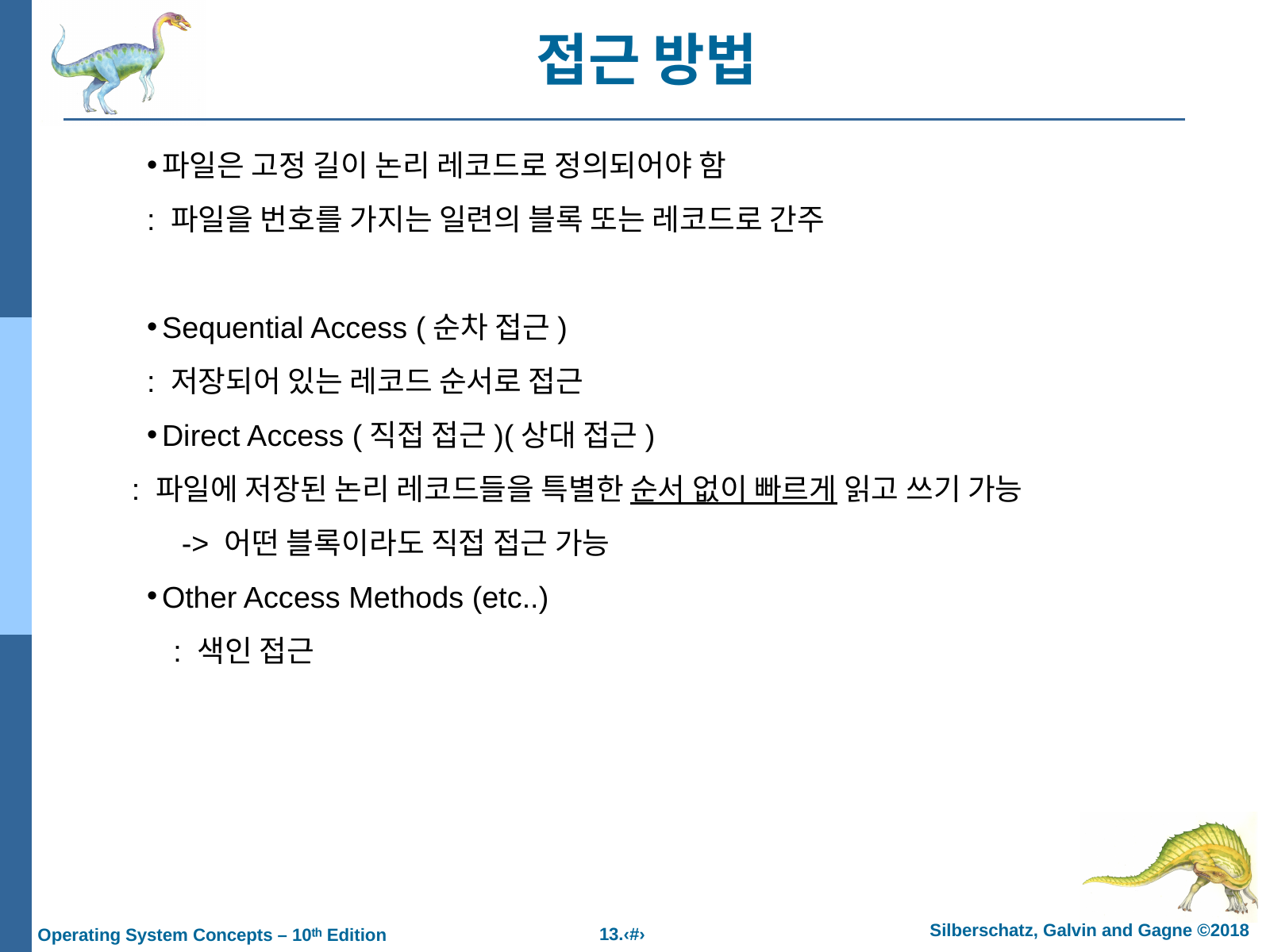

접근 방법

파일은 고정 길이 논리 레코드로 정의되어야 함
: 파일을 번호를 가지는 일련의 블록 또는 레코드로 간주

Sequential Access (순차 접근)
: 저장되어 있는 레코드 순서로 접근
Direct Access (직접 접근)(상대 접근)
: 파일에 저장된 논리 레코드들을 특별한 순서 없이 빠르게 읽고 쓰기 가능
      -> 어떤 블록이라도 직접 접근 가능
Other Access Methods (etc..)
     : 색인 접근

Silberschatz, Galvin and Gagne ©2018
13.‹#›
Operating System Concepts – 10ᵗʰ Edition